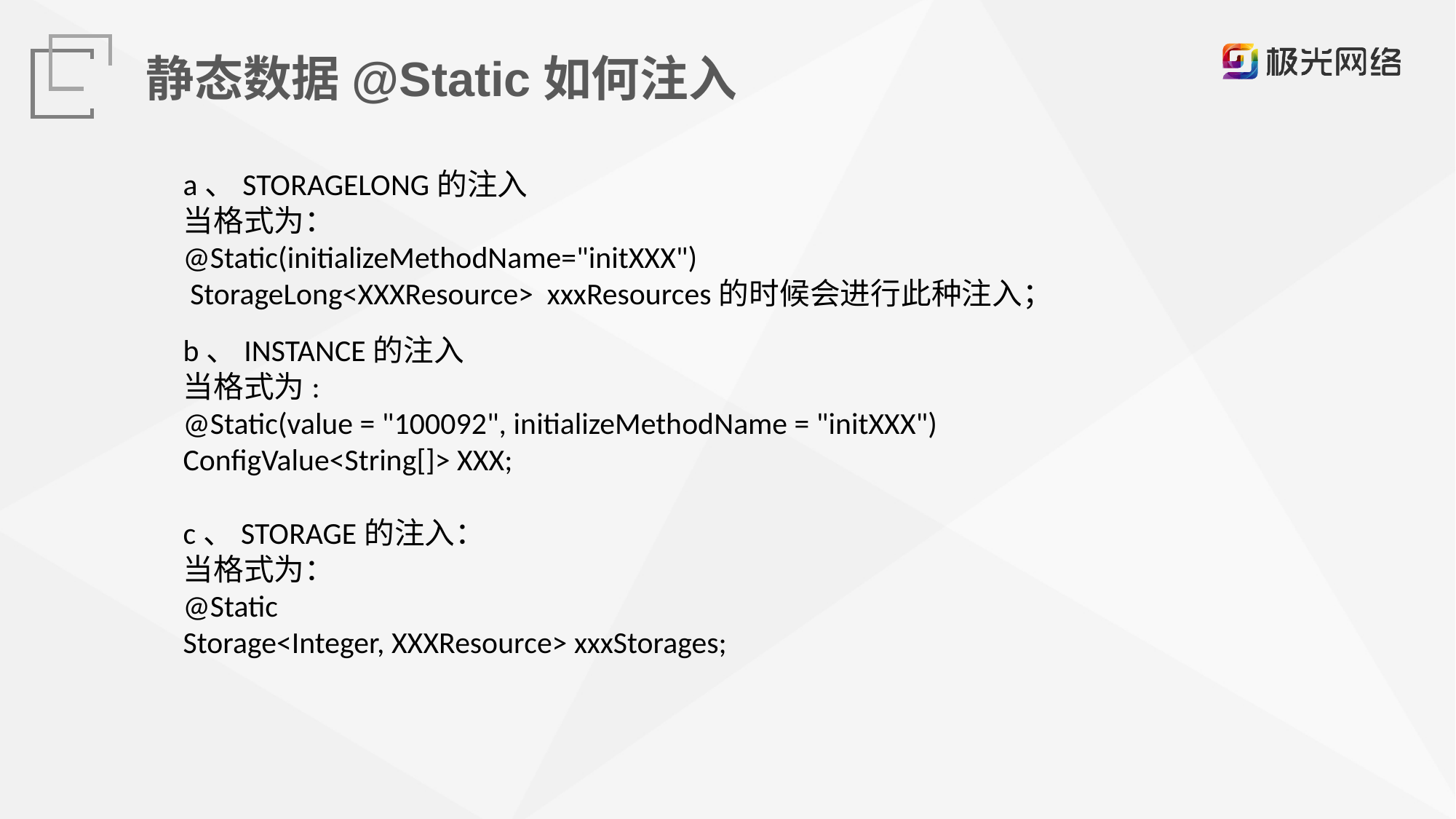

静态数据@Static如何注入

a、STORAGELONG的注入
当格式为：
@Static(initializeMethodName="initXXX")
 StorageLong<XXXResource>  xxxResources的时候会进行此种注入；
b、INSTANCE的注入
当格式为:
@Static(value = "100092", initializeMethodName = "initXXX")
ConfigValue<String[]> XXX;
c、STORAGE的注入：
当格式为：
@Static
Storage<Integer, XXXResource> xxxStorages;